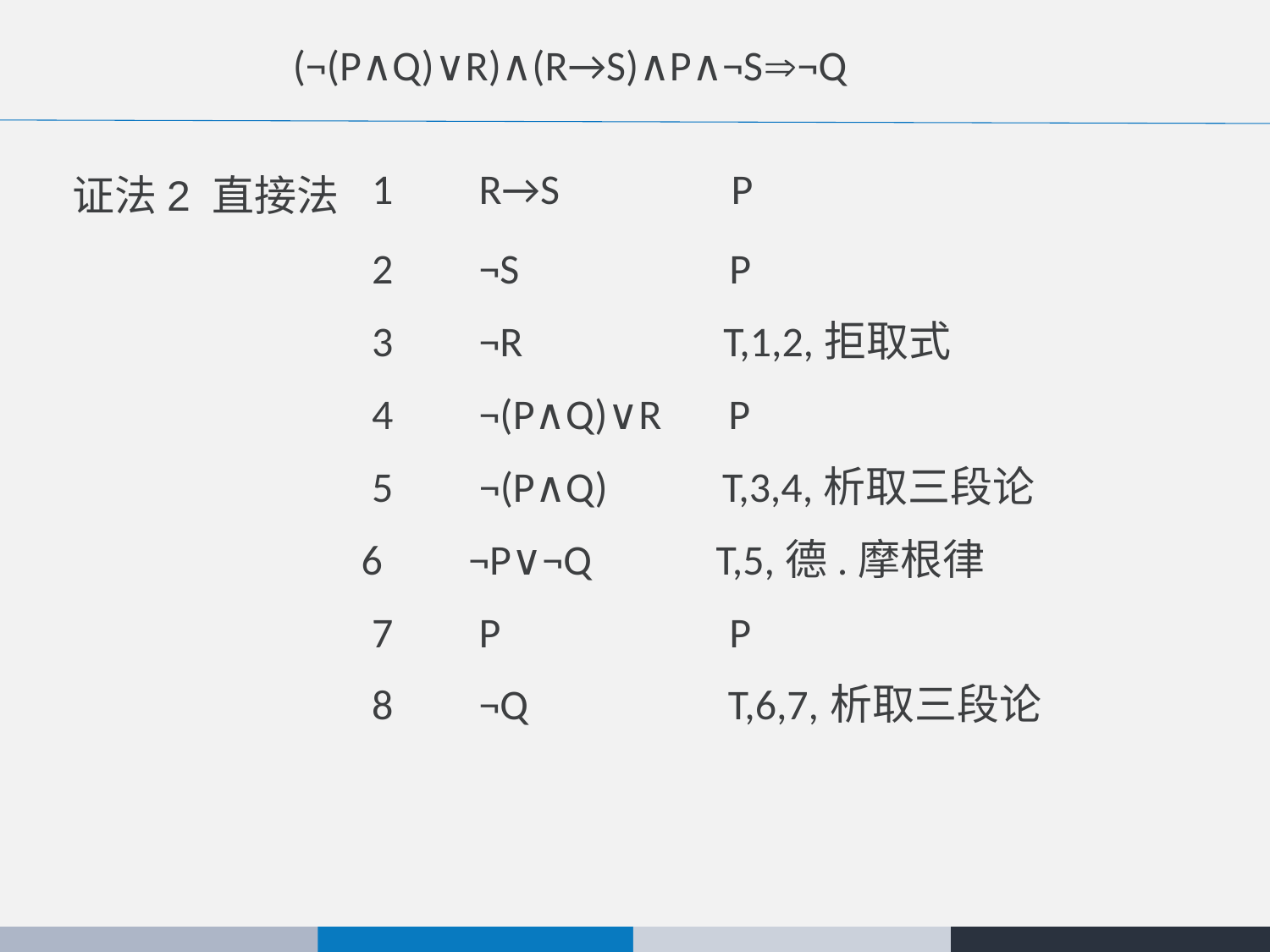

(¬(P∧Q)∨R)∧(R→S)∧P∧¬S⇒¬Q
证法2 直接法
1         R→S                  P
2         ¬S                      P
3         ¬R                     T,1,2,拒取式
4         ¬(P∧Q)∨R       P
5         ¬(P∧Q)            T,3,4,析取三段论
6         ¬P∨¬Q             T,5,德.摩根律
7         P                        P
8         ¬Q                     T,6,7,析取三段论